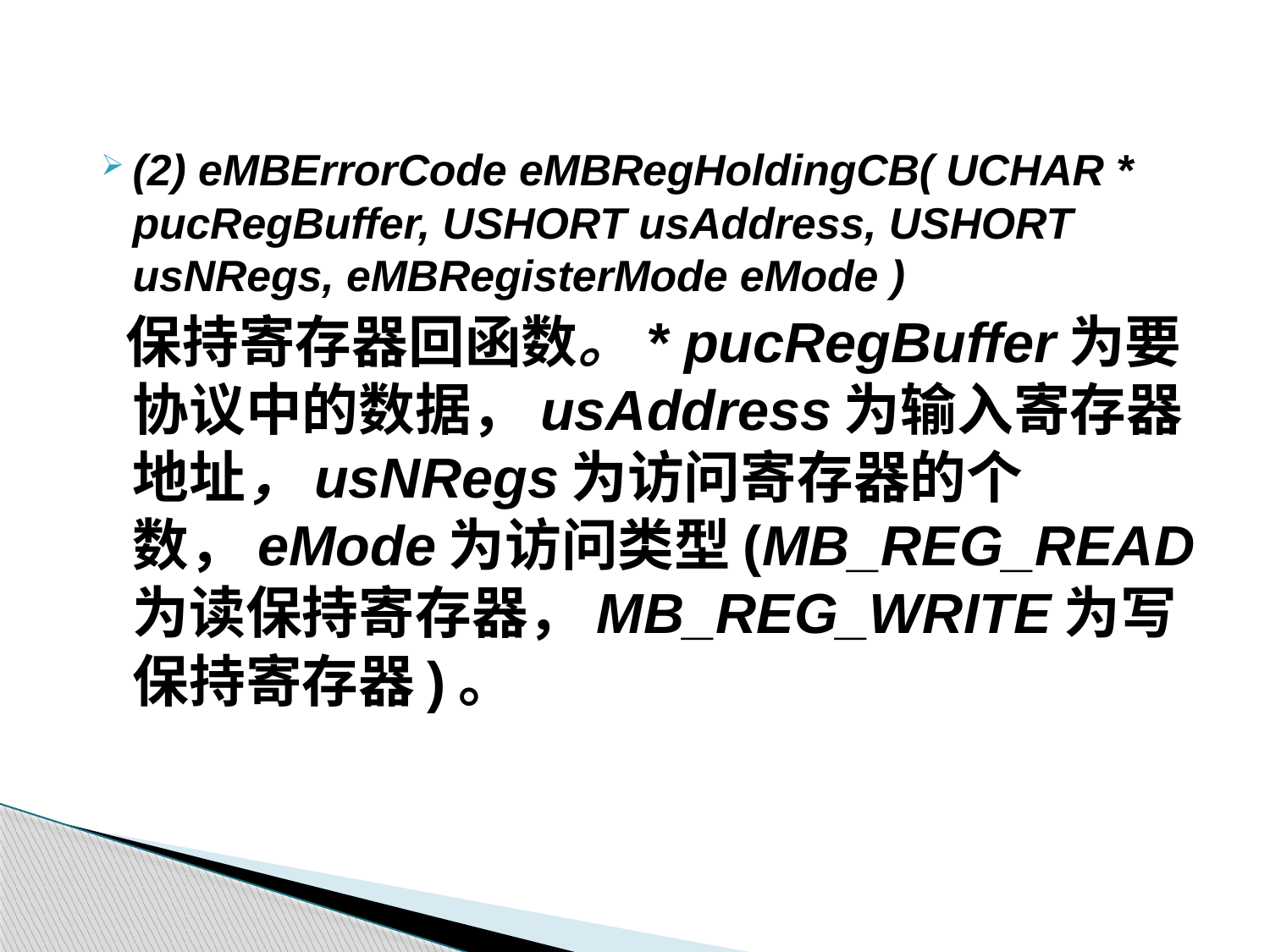

(2) eMBErrorCode eMBRegHoldingCB( UCHAR * pucRegBuffer, USHORT usAddress, USHORT usNRegs, eMBRegisterMode eMode )
 保持寄存器回函数。* pucRegBuffer为要协议中的数据，usAddress为输入寄存器地址，usNRegs为访问寄存器的个数，eMode为访问类型(MB_REG_READ为读保持寄存器，MB_REG_WRITE为写保持寄存器)。